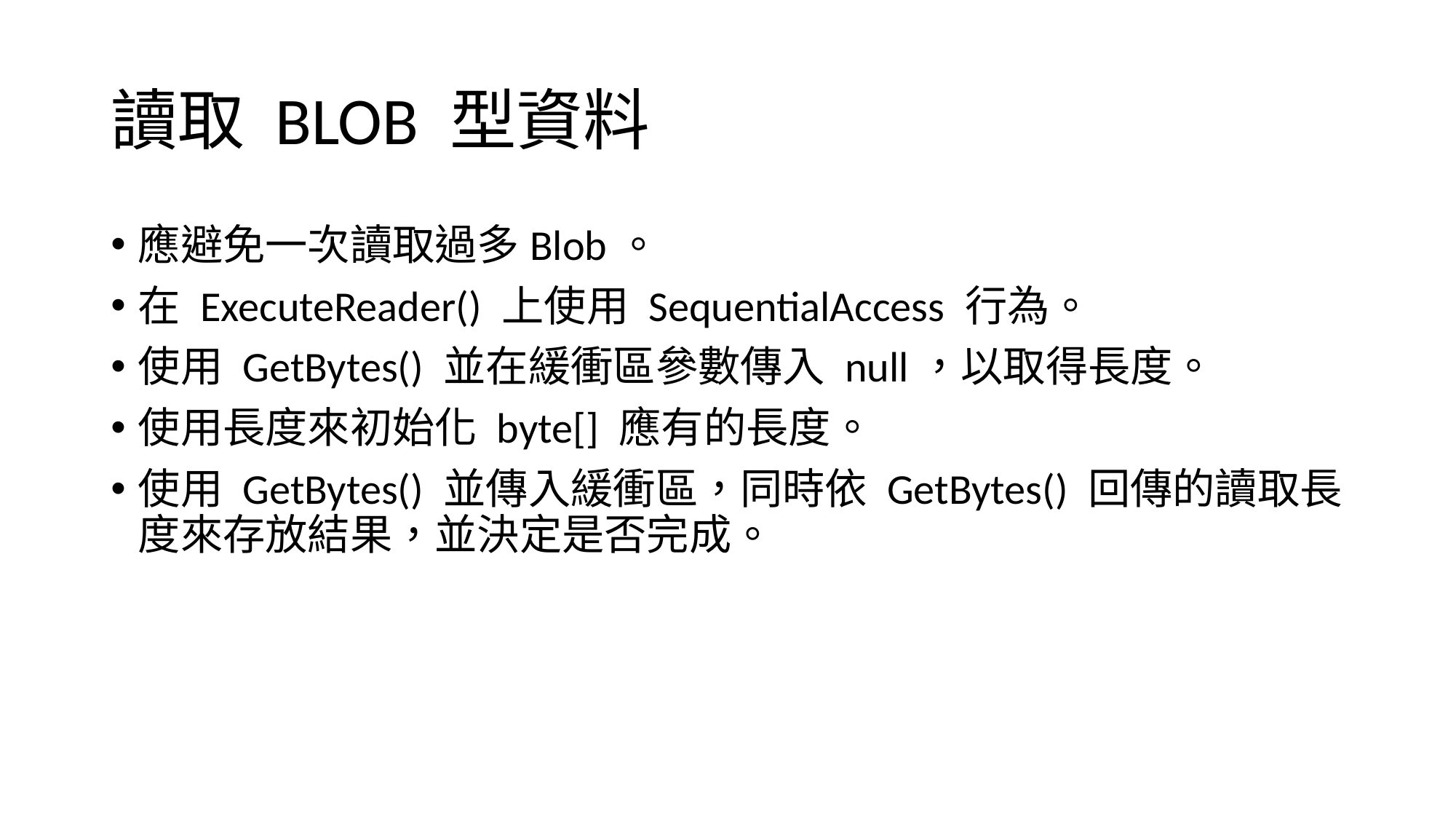

# 讀取 BLOB 型資料
應避免一次讀取過多Blob。
在 ExecuteReader() 上使用 SequentialAccess 行為。
使用 GetBytes() 並在緩衝區參數傳入 null，以取得長度。
使用長度來初始化 byte[] 應有的長度。
使用 GetBytes() 並傳入緩衝區，同時依 GetBytes() 回傳的讀取長度來存放結果，並決定是否完成。